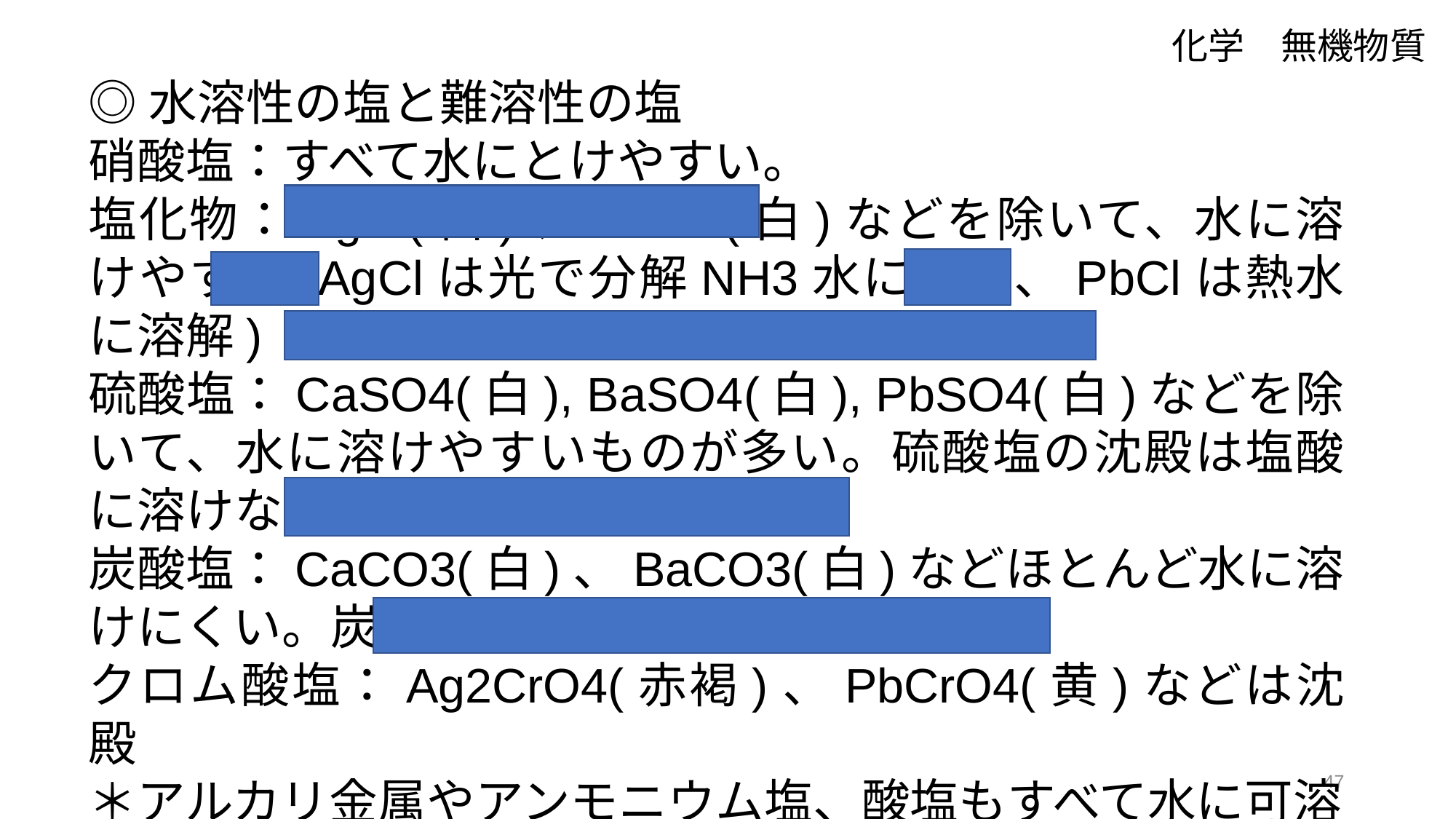

化学　無機物質
◎水溶性の塩と難溶性の塩
硝酸塩：すべて水にとけやすい。
塩化物：AgCl(白)、PbCl2(白)などを除いて、水に溶けやすい(AgClは光で分解NH3水に可溶、PbClは熱水に溶解)
硫酸塩：CaSO4(白), BaSO4(白), PbSO4(白)などを除いて、水に溶けやすいものが多い。硫酸塩の沈殿は塩酸に溶けない。
炭酸塩：CaCO3(白)、BaCO3(白)などほとんど水に溶けにくい。炭酸塩の沈殿は塩酸に溶ける。
クロム酸塩：Ag2CrO4(赤褐)、PbCrO4(黄)などは沈殿
＊アルカリ金属やアンモニウム塩、酸塩もすべて水に可溶

47